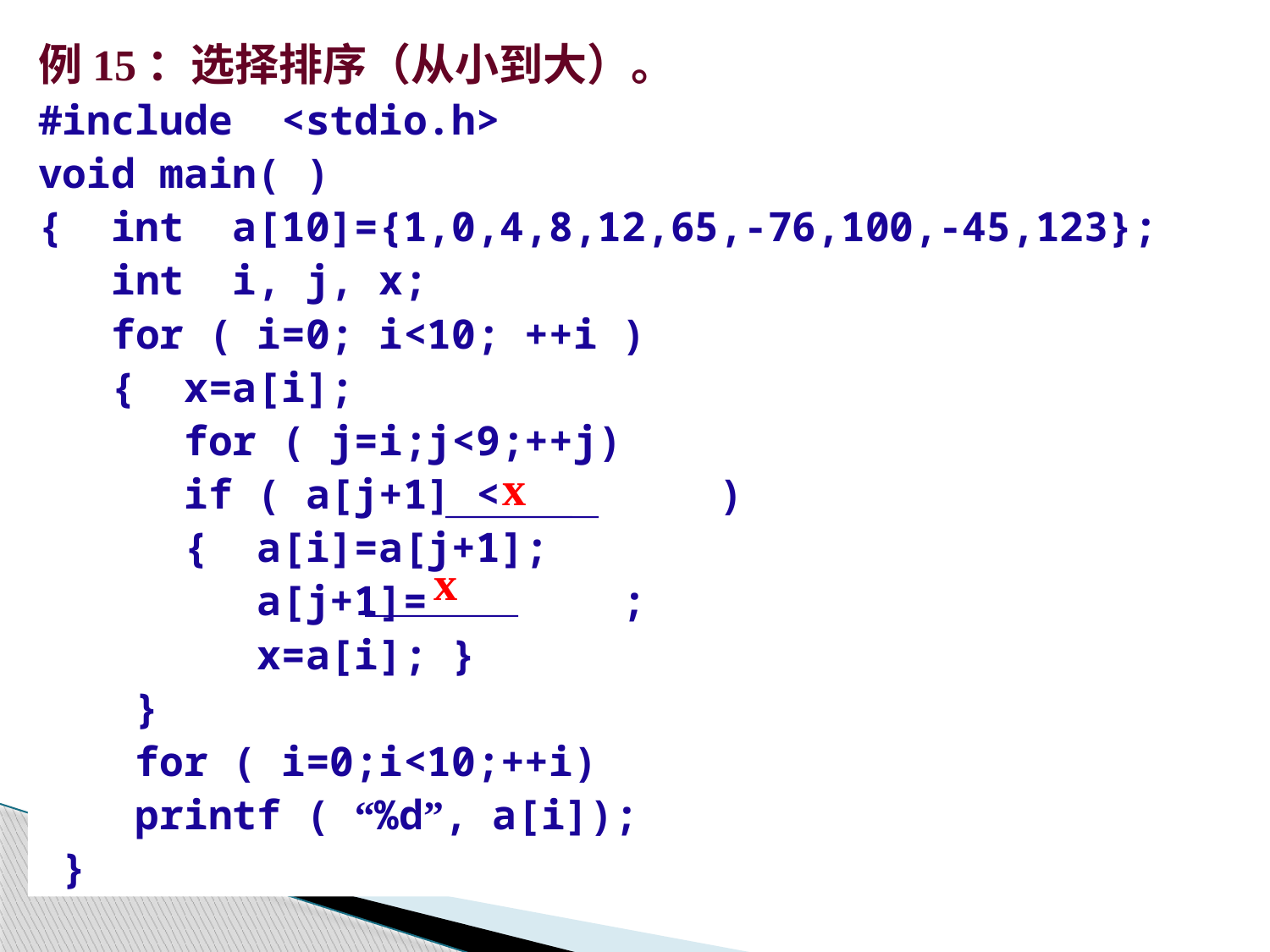

例15：选择排序（从小到大）。
#include  <stdio.h>
void main( )
{  int  a[10]={1,0,4,8,12,65,-76,100,-45,123};
   int  i, j, x;
   for ( i=0; i<10; ++i )
   {  x=a[i];
      for ( j=i;j<9;++j)
      if ( a[j+1] <         )
      {  a[i]=a[j+1];
         a[j+1]=        ;
         x=a[i]; }
    }
    for ( i=0;i<10;++i)
    printf ( “%d”, a[i]);
 }

x

x